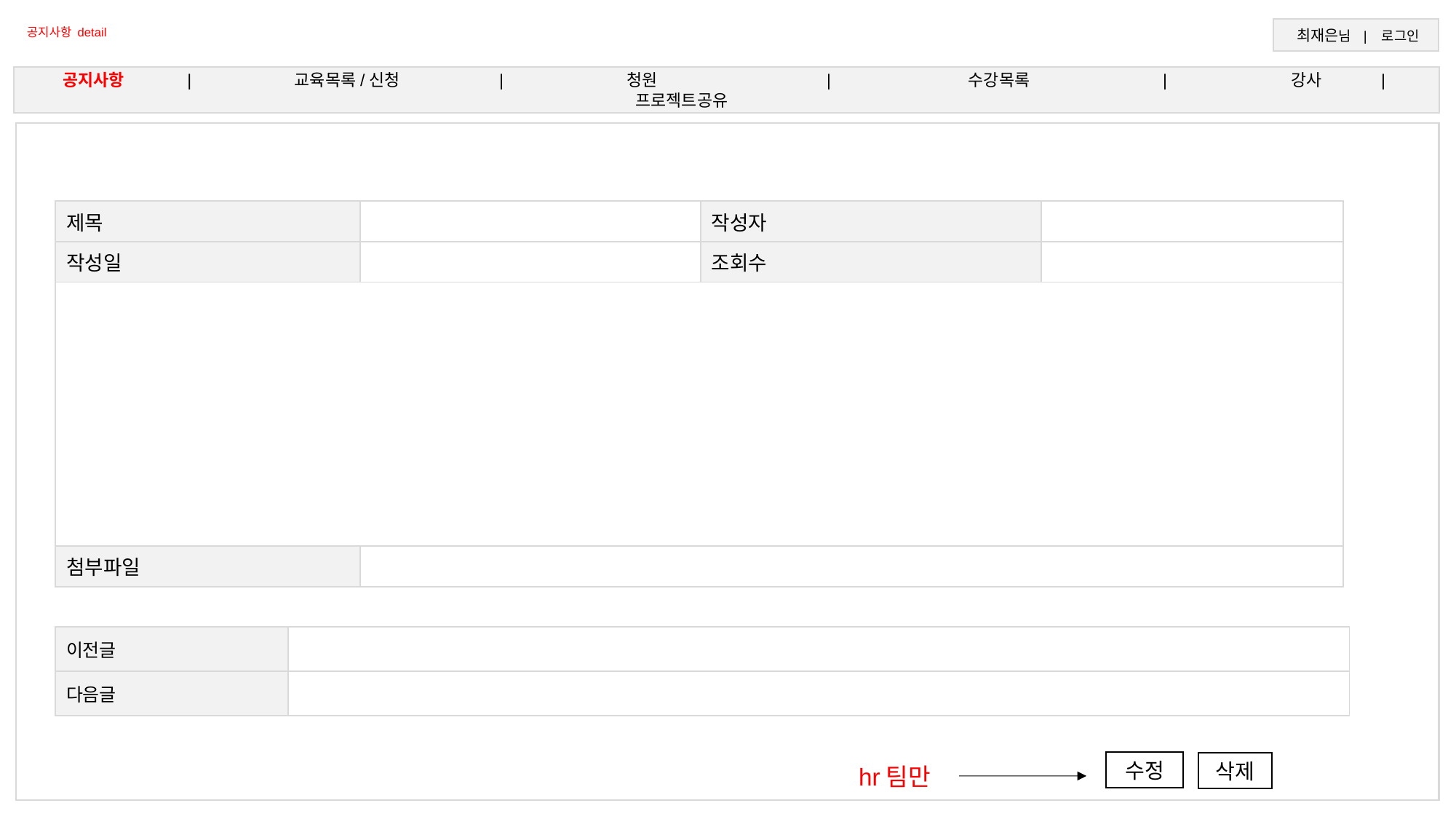

공지사항 detail
 최재은님   |   로그인
공지사항	   | 	  교육목록/신청 	| 	   청원 		| 	      수강목록		 | 	     강사  	 | 	    프로젝트공유

| 제목 |  | 작성자 |  |
| --- | --- | --- | --- |
| 작성일 |  | 조회수 |  |
|  |  |  |  |
| 첨부파일 |  |  |  |
| 이전글 |  |
| --- | --- |
| 다음글 |  |
수정
삭제
hr팀만